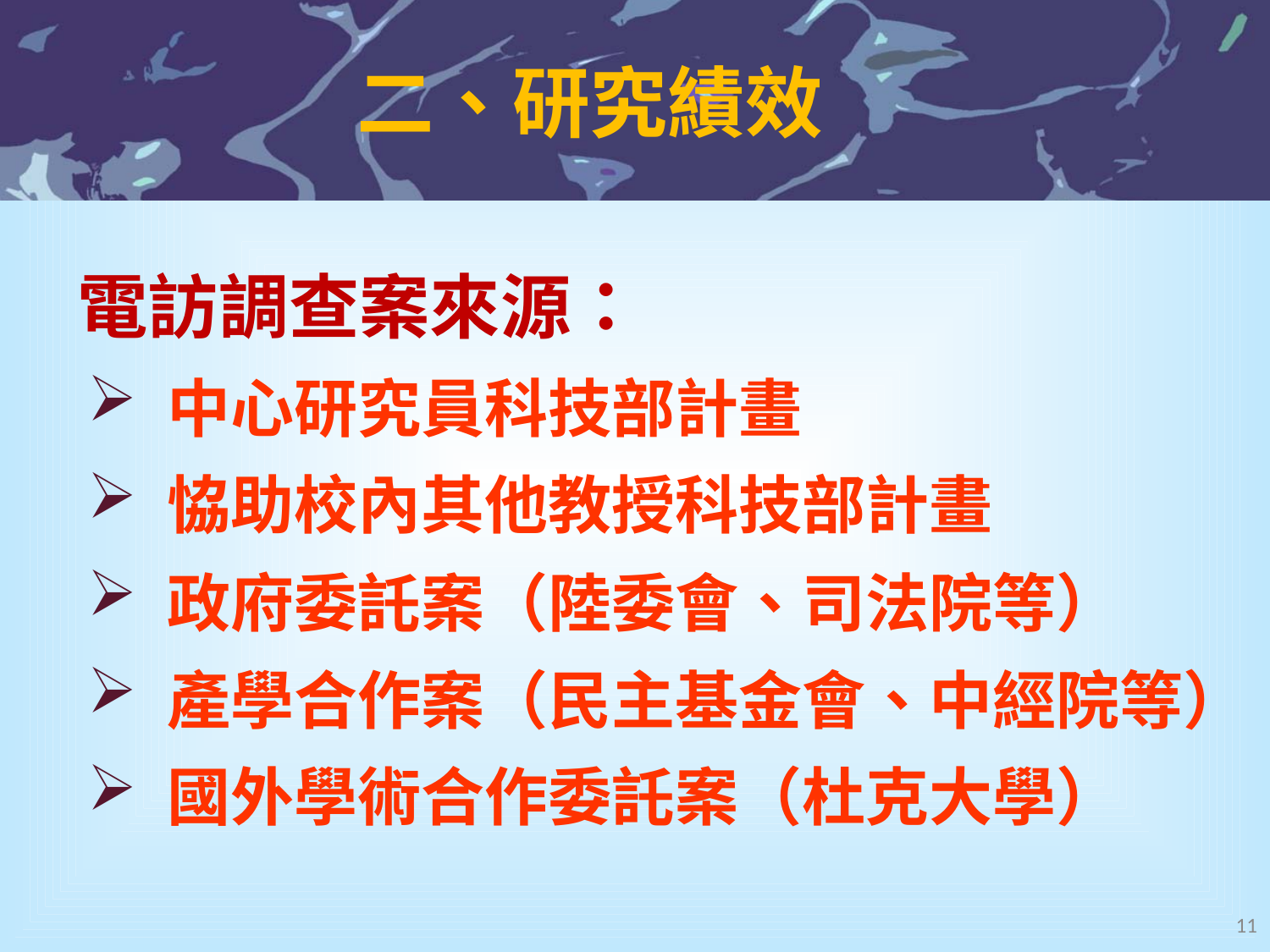

# 二、研究績效
電訪調查案來源：
中心研究員科技部計畫
恊助校內其他教授科技部計畫
政府委託案（陸委會、司法院等）
產學合作案（民主基金會、中經院等）
國外學術合作委託案（杜克大學）
11